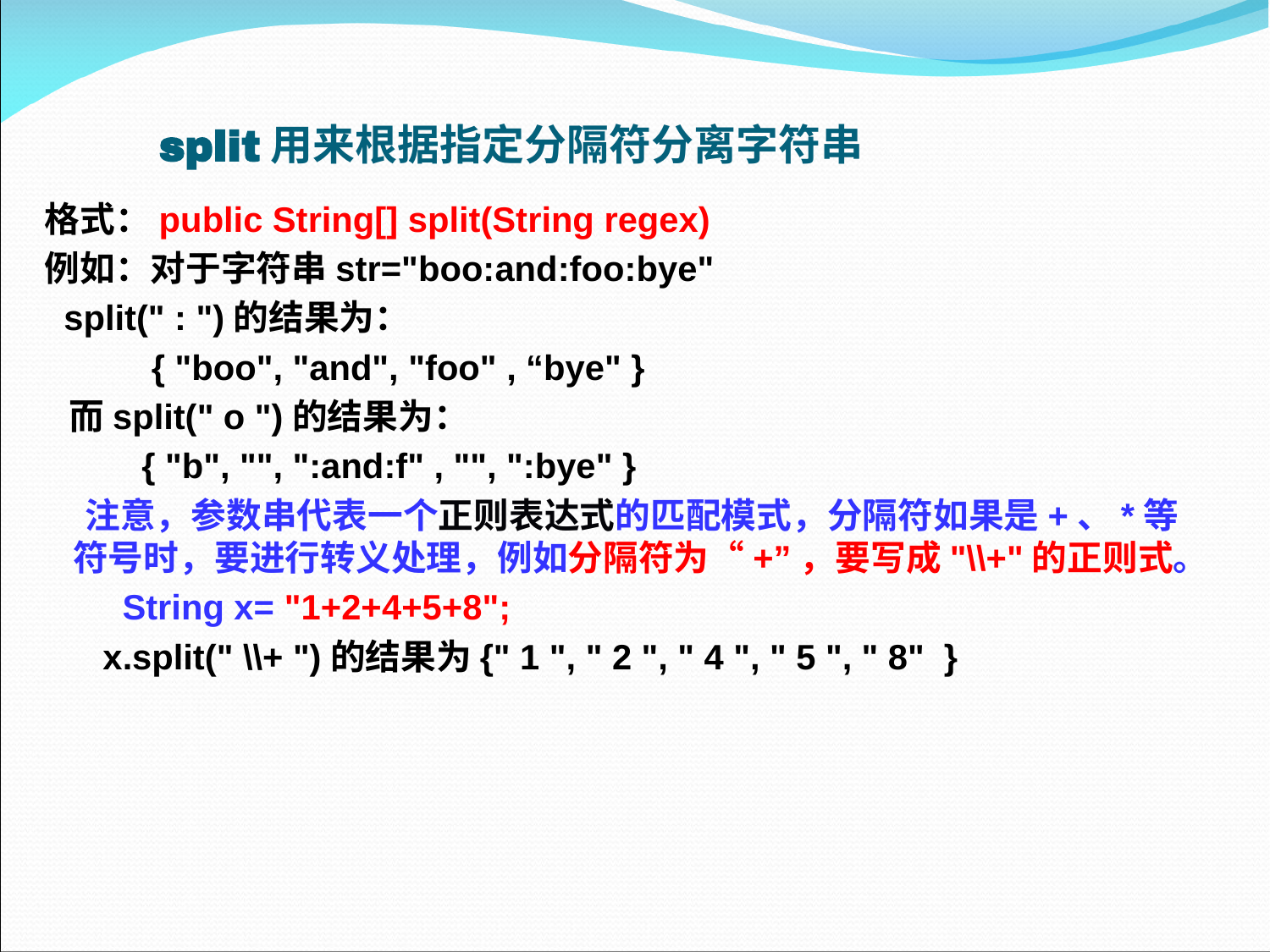

# split用来根据指定分隔符分离字符串
格式：public String[] split(String regex)
例如：对于字符串str="boo:and:foo:bye"
  split(" : ")的结果为：
           { "boo", "and", "foo" , “bye" }
  而split(" o ")的结果为：
          { "b", "", ":and:f" , "", ":bye" }
    注意，参数串代表一个正则表达式的匹配模式，分隔符如果是+、*等符号时，要进行转义处理，例如分隔符为“+”，要写成"\\+"的正则式。
        String x= "1+2+4+5+8";
      x.split(" \\+ ")的结果为{" 1 ", " 2 ", " 4 ", " 5 ", " 8"  }